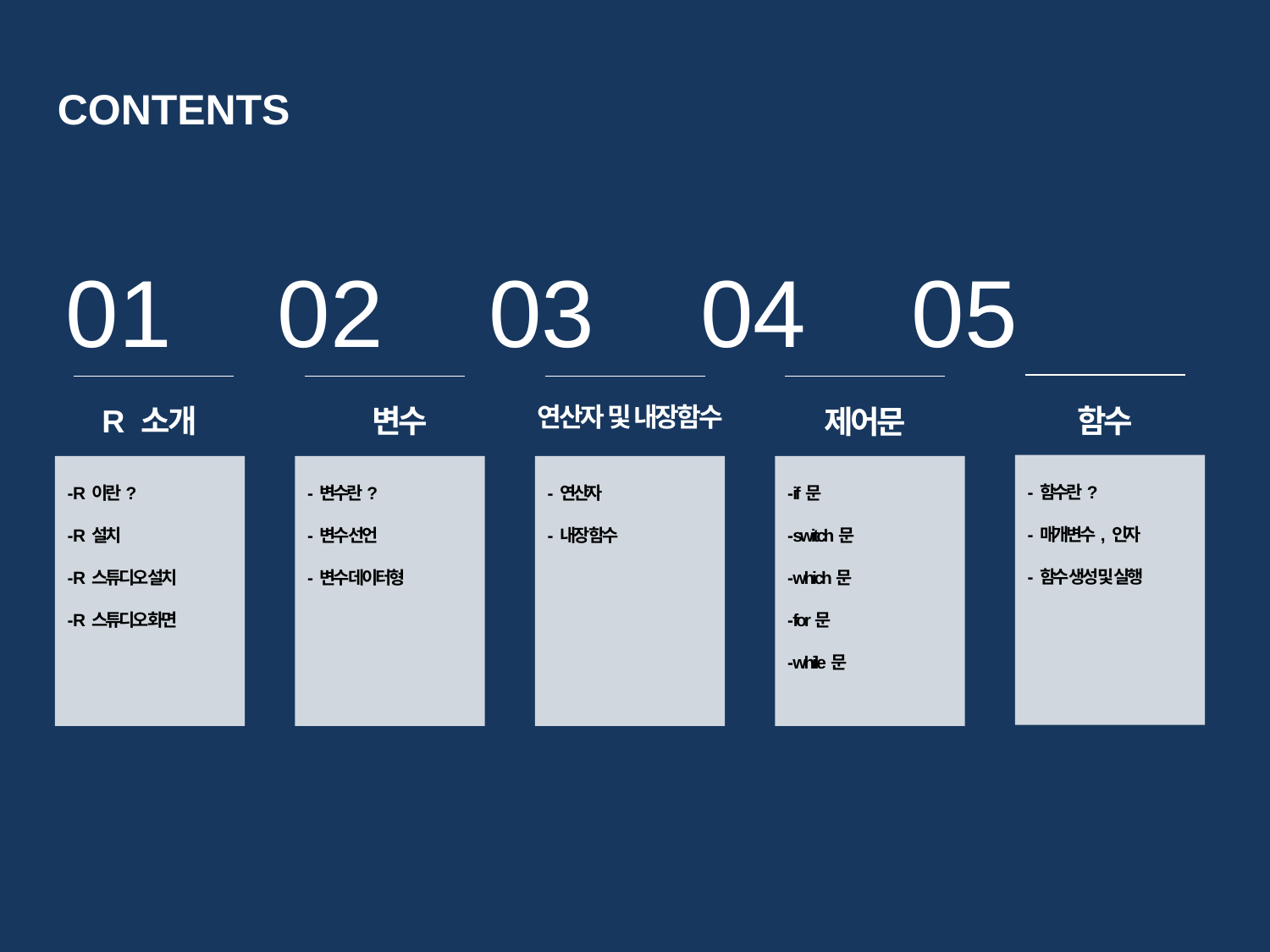

CONTENTS
01    02    03    04    05
R 소개
변수
연산자 및 내장함수
함수
제어문

- 함수란?

- 매개변수, 인자

- 함수 생성 및 실행
- R 이란?

- R 설치

- R 스튜디오 설치

- R 스튜디오 화면
- 변수란?

- 변수 선언

- 변수 데이터형
- 연산자

- 내장 함수
- if문

- switch문

- which문

- for문

- while문